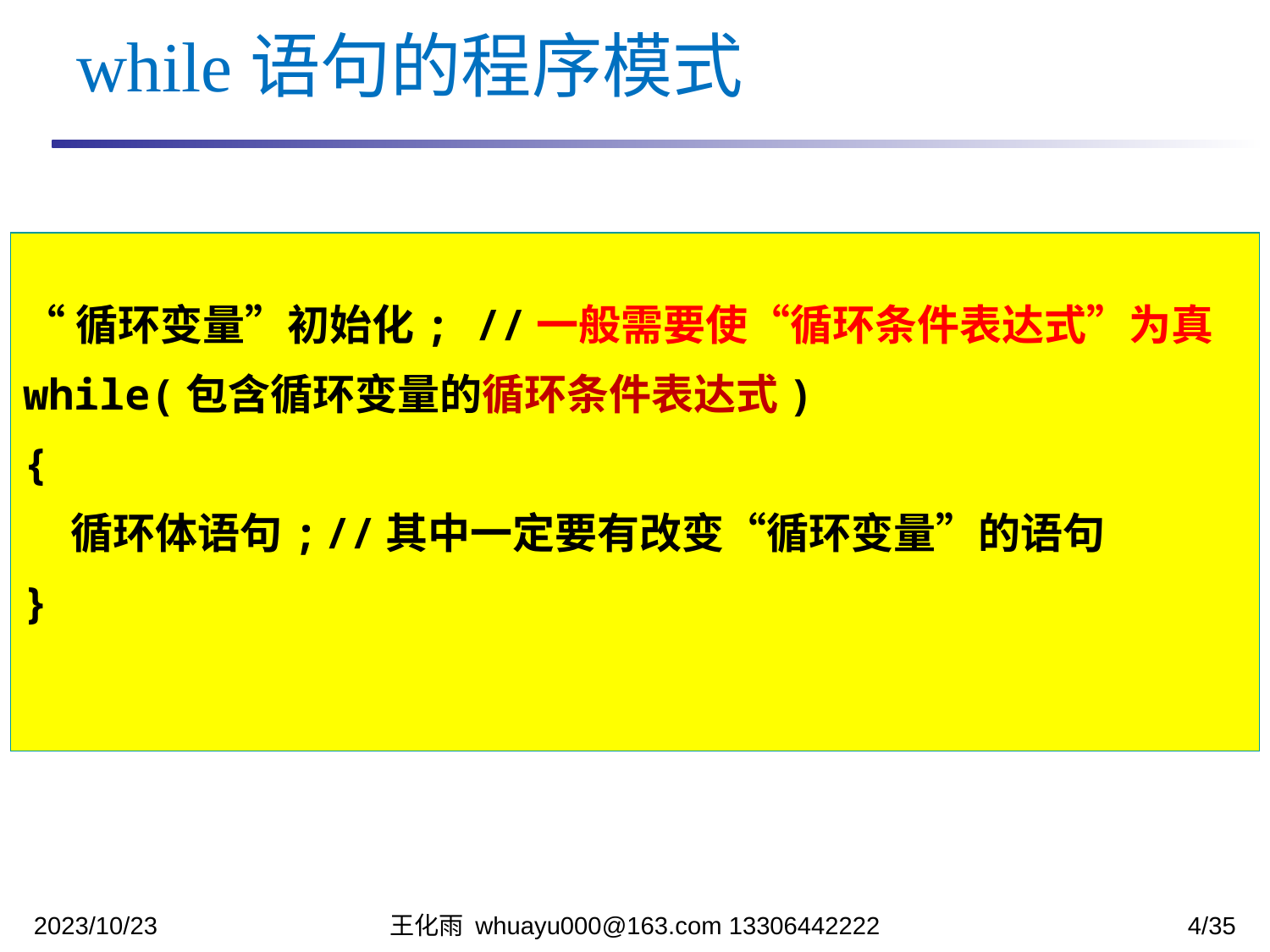

while语句的程序模式
“循环变量”初始化; //一般需要使“循环条件表达式”为真
while(包含循环变量的循环条件表达式)
{
	循环体语句;	//其中一定要有改变“循环变量”的语句
}

2023/10/23
王化雨 whuayu000@163.com 13306442222
4/35